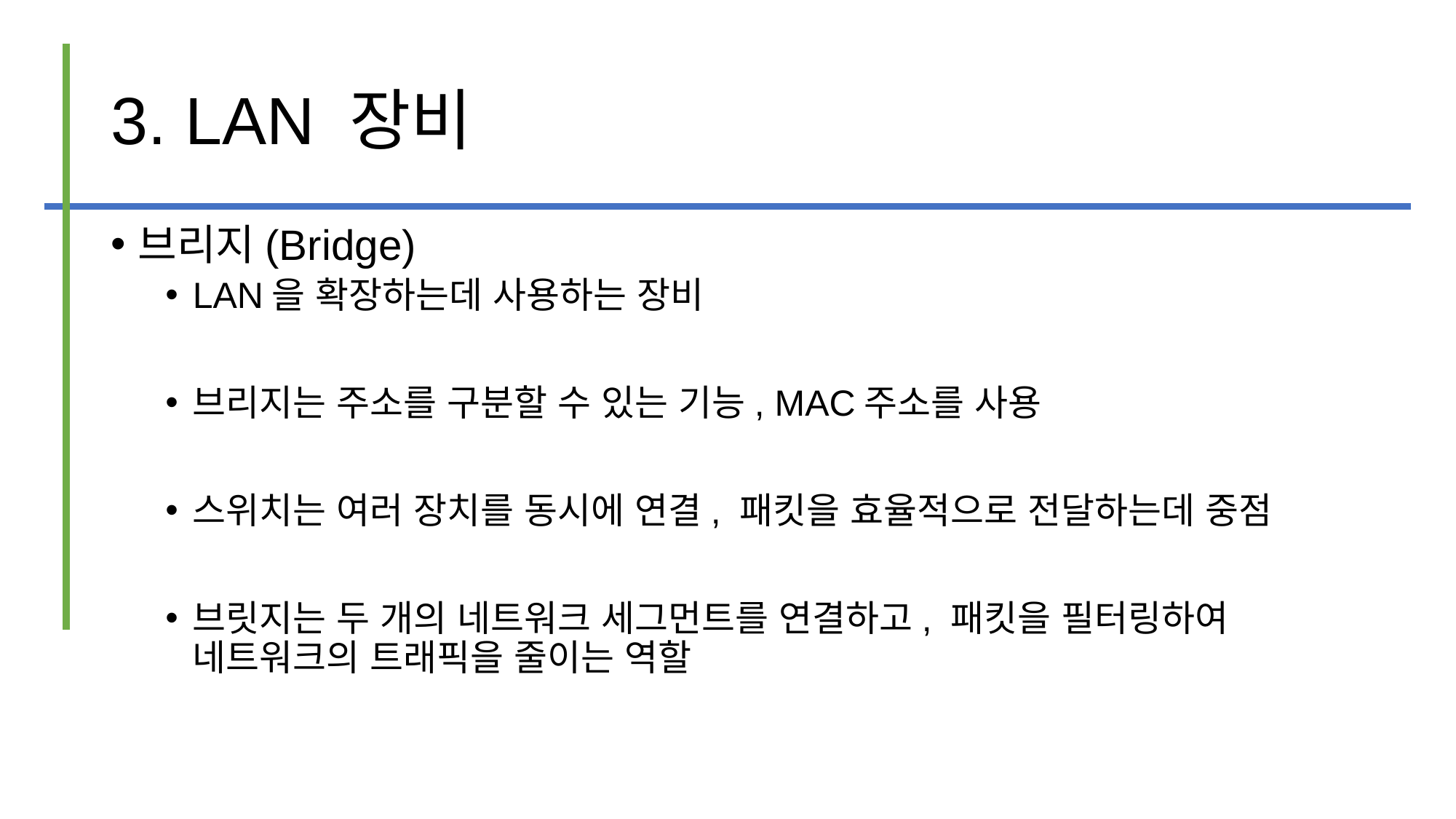

# 3. LAN 장비
브리지(Bridge)
LAN을 확장하는데 사용하는 장비

브리지는 주소를 구분할 수 있는 기능, MAC주소를 사용

스위치는 여러 장치를 동시에 연결, 패킷을 효율적으로 전달하는데 중점

브릿지는 두 개의 네트워크 세그먼트를 연결하고, 패킷을 필터링하여 네트워크의 트래픽을 줄이는 역할